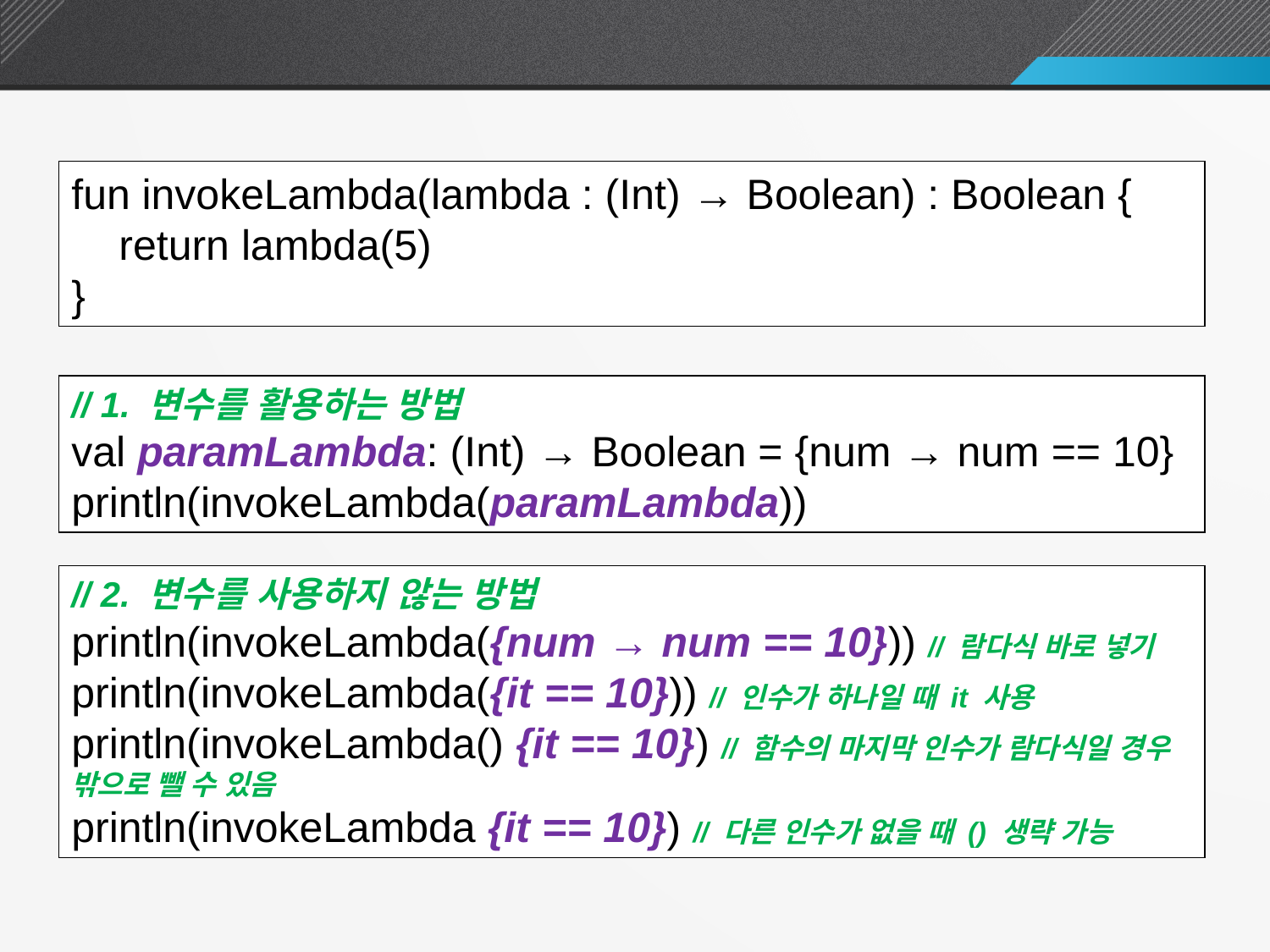

람다식을 표현하는 다양한 방법
fun invokeLambda(lambda : (Int) → Boolean) : Boolean {
    return lambda(5)
}
// 1. 변수를 활용하는 방법
val paramLambda: (Int) → Boolean = {num → num == 10}
println(invokeLambda(paramLambda))
// 2. 변수를 사용하지 않는 방법
println(invokeLambda({num → num == 10})) // 람다식 바로 넣기
println(invokeLambda({it == 10})) // 인수가 하나일 때 it 사용
println(invokeLambda() {it == 10}) // 함수의 마지막 인수가 람다식일 경우 밖으로 뺄 수 있음
println(invokeLambda {it == 10}) // 다른 인수가 없을 때 () 생략 가능